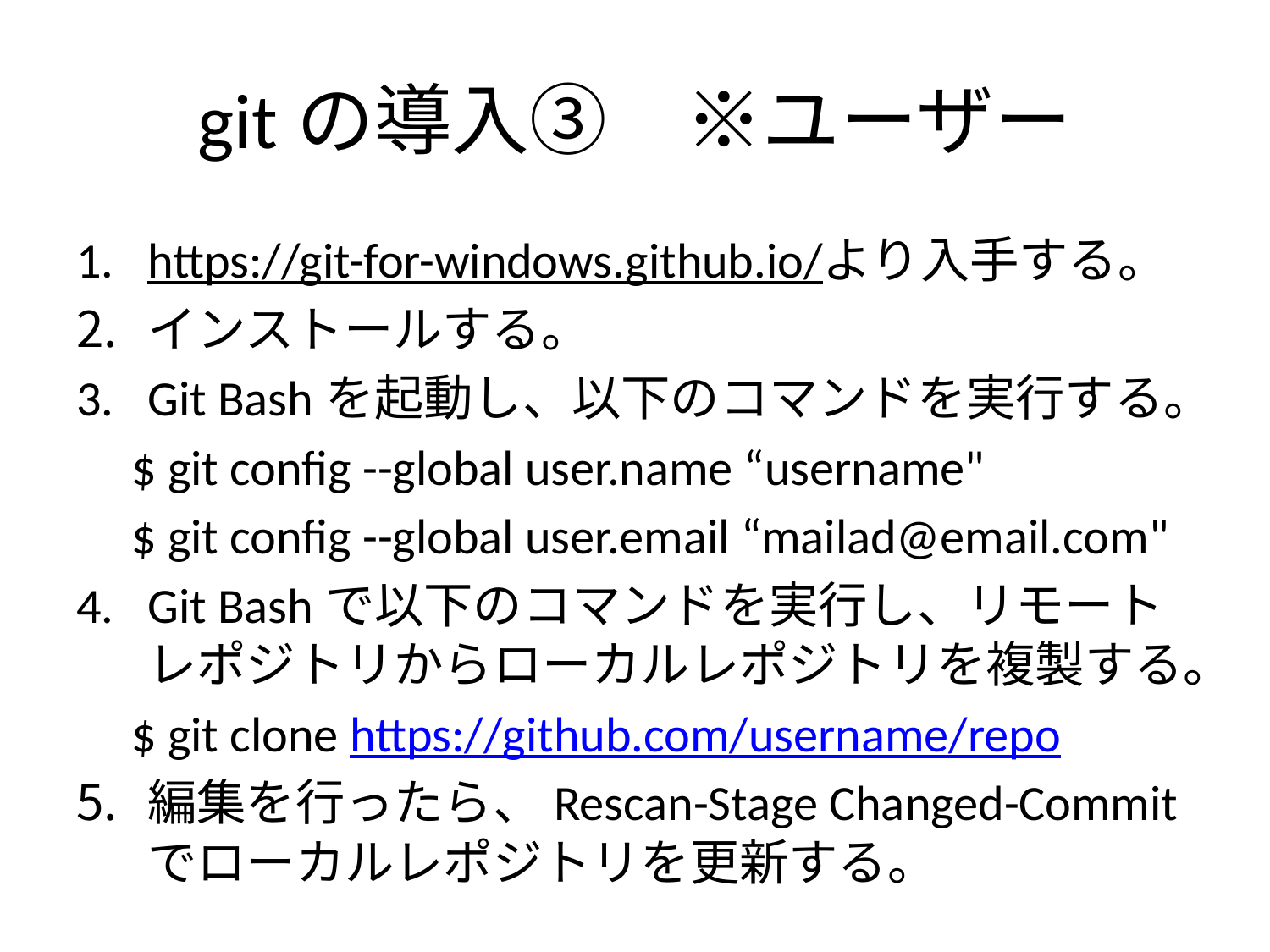

# gitの導入③　※ユーザー
https://git-for-windows.github.io/より入手する。
インストールする。
Git Bashを起動し、以下のコマンドを実行する。
$ git config --global user.name “username"
$ git config --global user.email “mailad@email.com"
Git Bashで以下のコマンドを実行し、リモートレポジトリからローカルレポジトリを複製する。
$ git clone https://github.com/username/repo
編集を行ったら、Rescan-Stage Changed-Commitでローカルレポジトリを更新する。